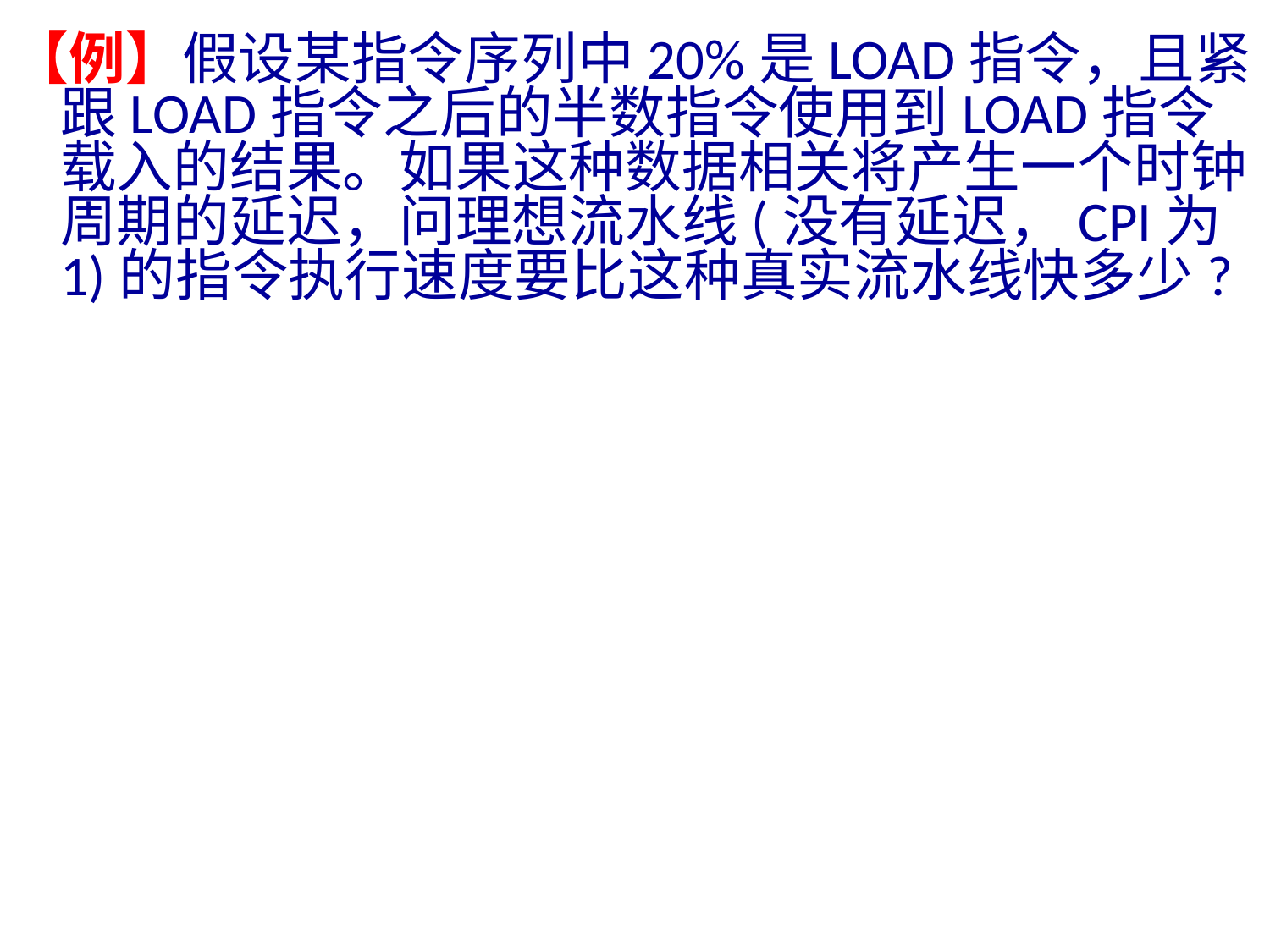

【例】假设某指令序列中20%是LOAD指令，且紧跟LOAD指令之后的半数指令使用到LOAD指令载入的结果。如果这种数据相关将产生一个时钟周期的延迟，问理想流水线(没有延迟，CPI为1)的指令执行速度要比这种真实流水线快多少?